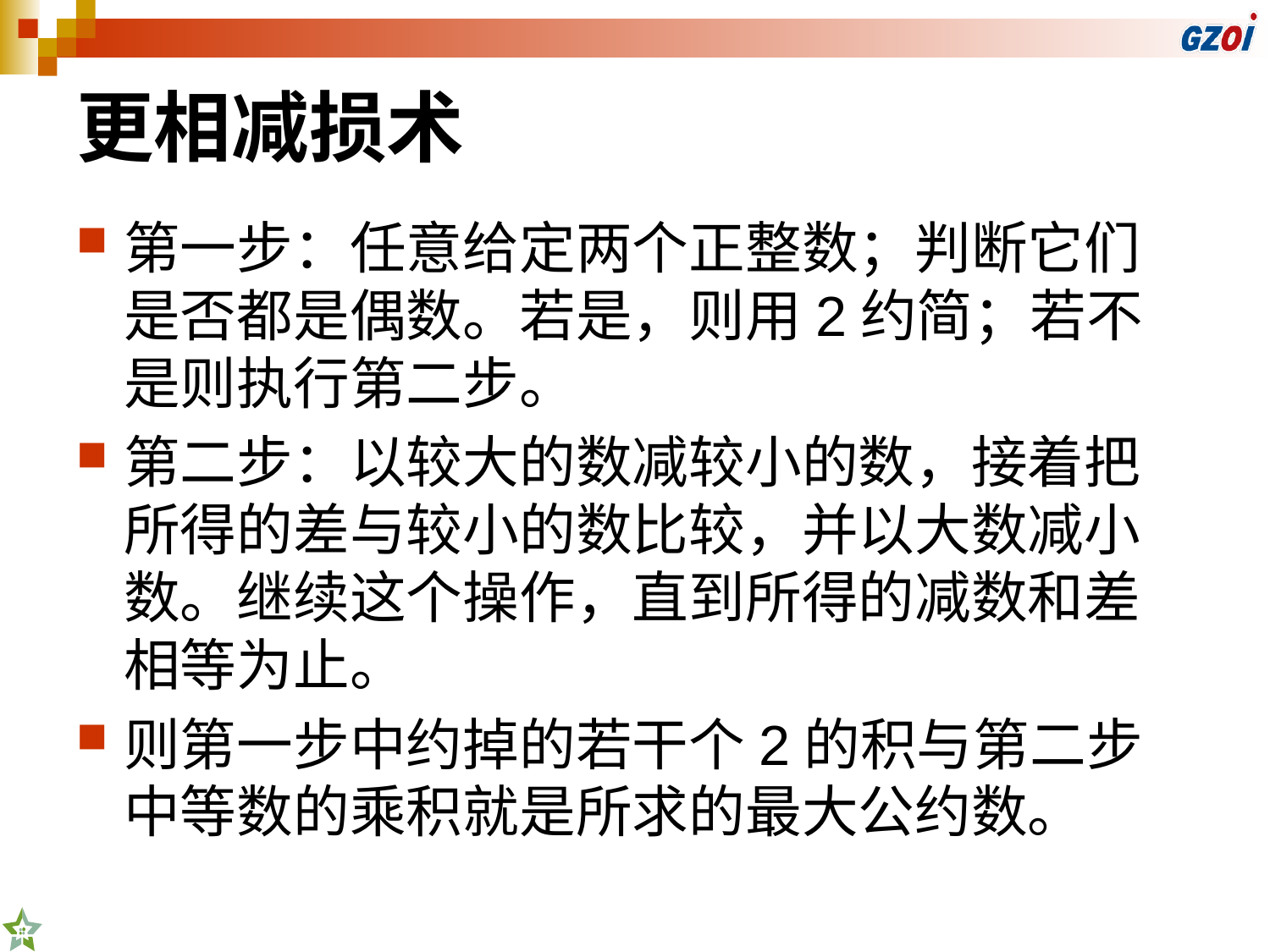

# 更相减损术
第一步：任意给定两个正整数；判断它们是否都是偶数。若是，则用2约简；若不是则执行第二步。
第二步：以较大的数减较小的数，接着把所得的差与较小的数比较，并以大数减小数。继续这个操作，直到所得的减数和差相等为止。
则第一步中约掉的若干个2的积与第二步中等数的乘积就是所求的最大公约数。